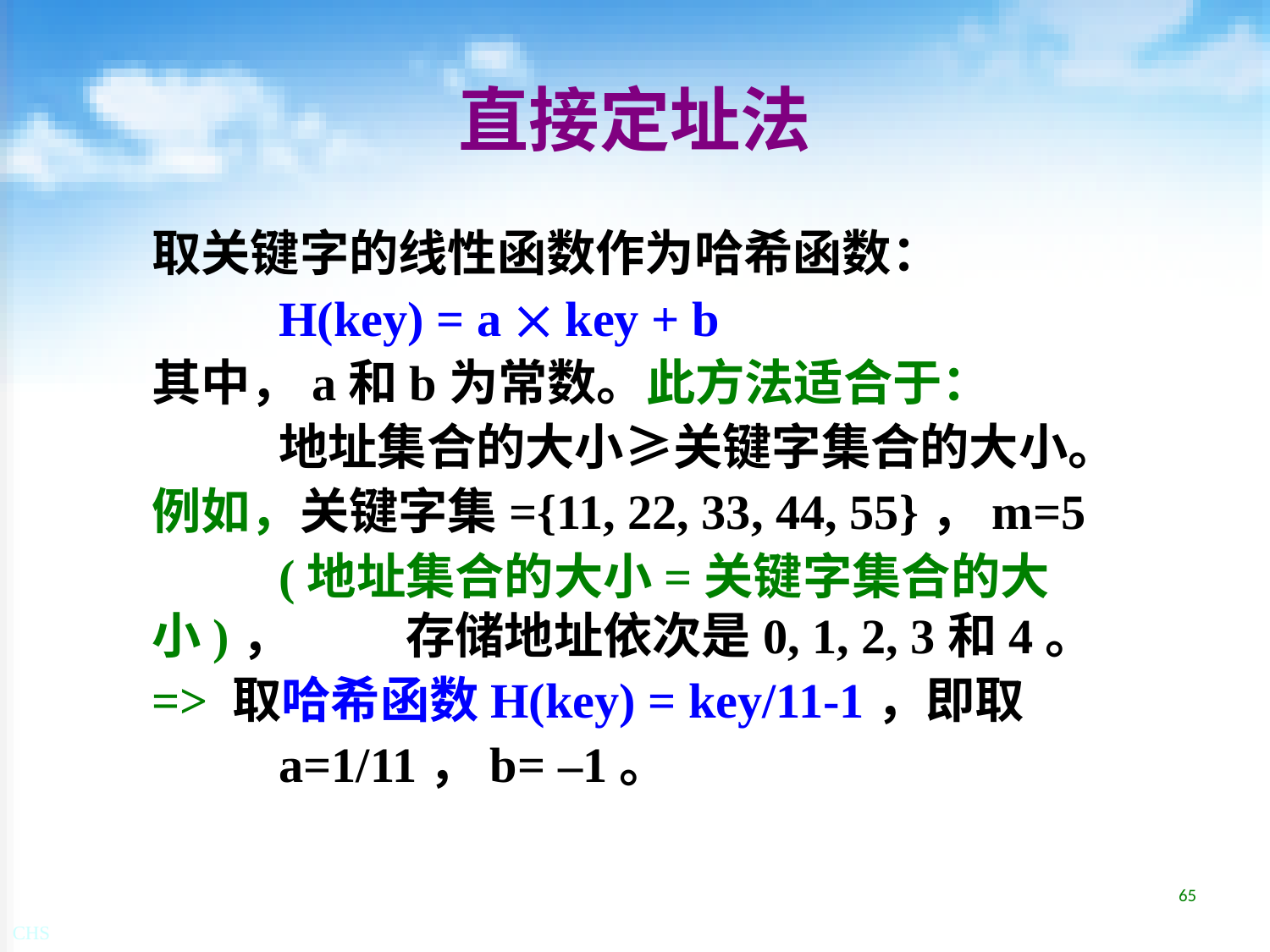

# 直接定址法
取关键字的线性函数作为哈希函数：
	H(key) = a × key + b
其中，a和b为常数。此方法适合于：
	地址集合的大小≥关键字集合的大小。
例如，关键字集={11, 22, 33, 44, 55}，m=5
	(地址集合的大小=关键字集合的大小)，	存储地址依次是0, 1, 2, 3和4。
=> 取哈希函数H(key) = key/11-1，即取
	a=1/11，b= –1。
65